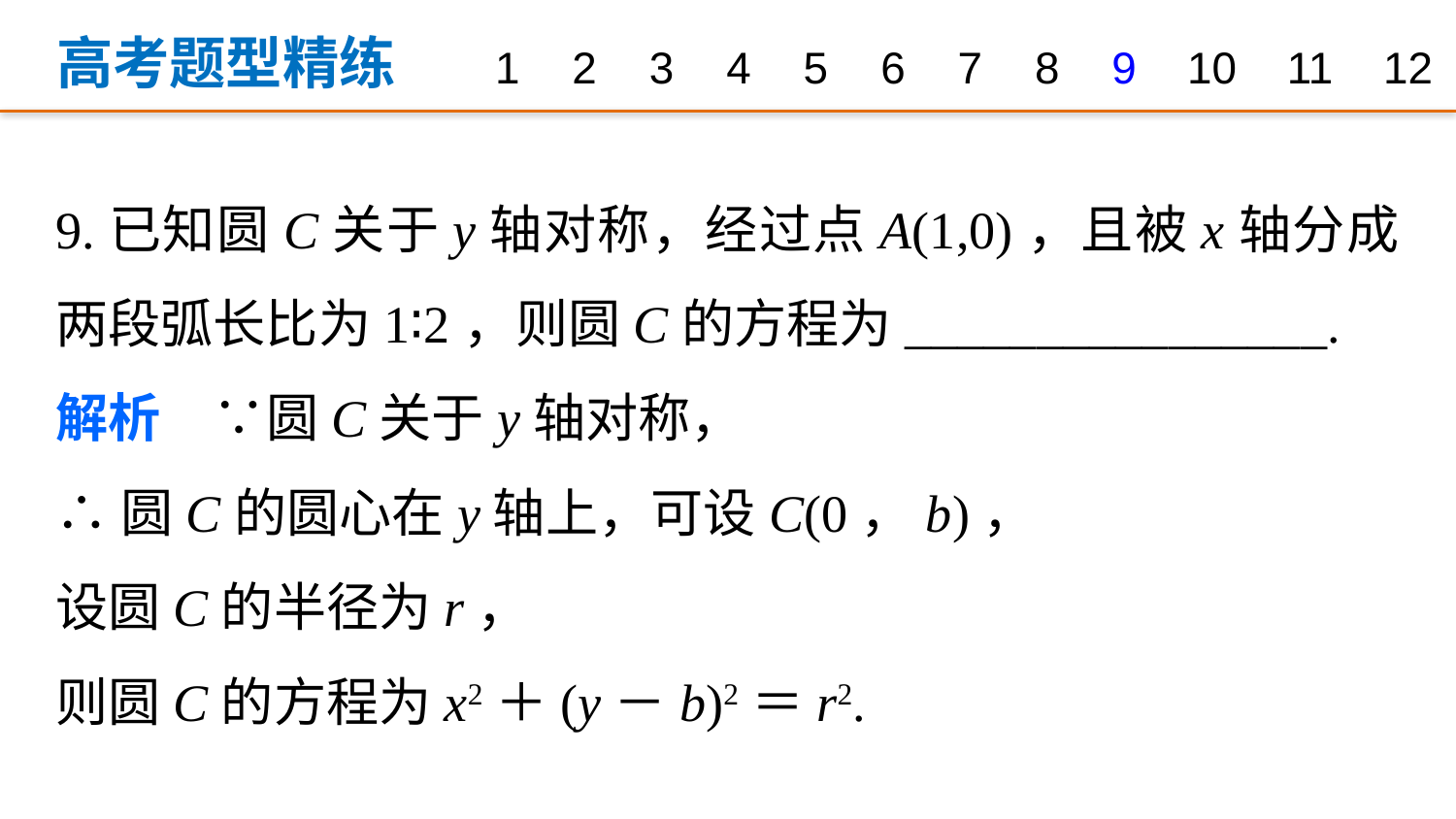

高考题型精练
1
2
3
4
5
6
7
8
9
10
11
12
9.已知圆C关于y轴对称，经过点A(1,0)，且被x轴分成两段弧长比为1∶2，则圆C的方程为________________.
解析　∵圆C关于y轴对称，
∴圆C的圆心在y轴上，可设C(0，b)，
设圆C的半径为r，
则圆C的方程为x2＋(y－b)2＝r2.